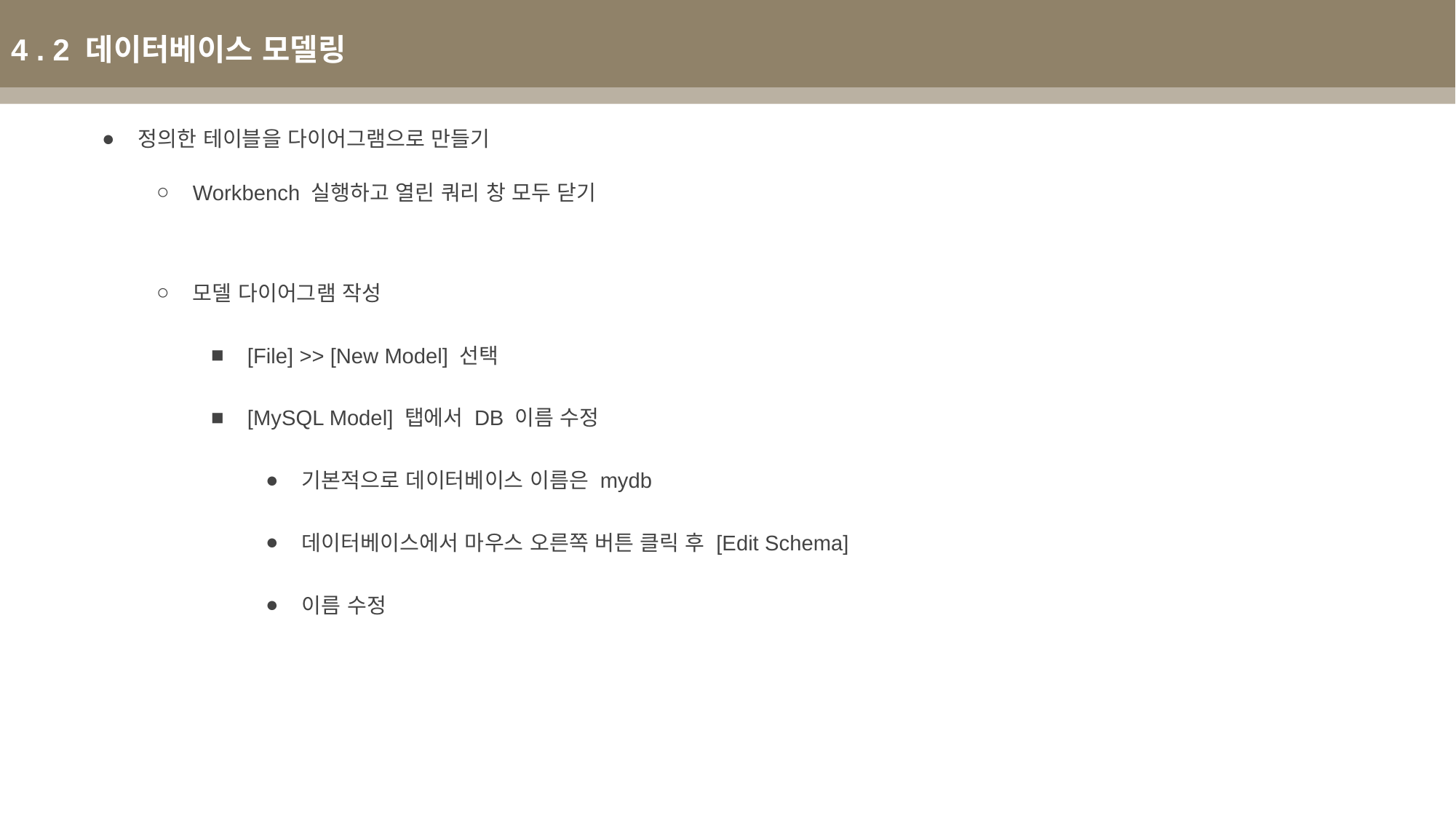

4 . 2 데이터베이스 모델링
정의한 테이블을 다이어그램으로 만들기
Workbench 실행하고 열린 쿼리 창 모두 닫기

모델 다이어그램 작성
[File] >> [New Model] 선택
[MySQL Model] 탭에서 DB 이름 수정
기본적으로 데이터베이스 이름은 mydb
데이터베이스에서 마우스 오른쪽 버튼 클릭 후 [Edit Schema]
이름 수정